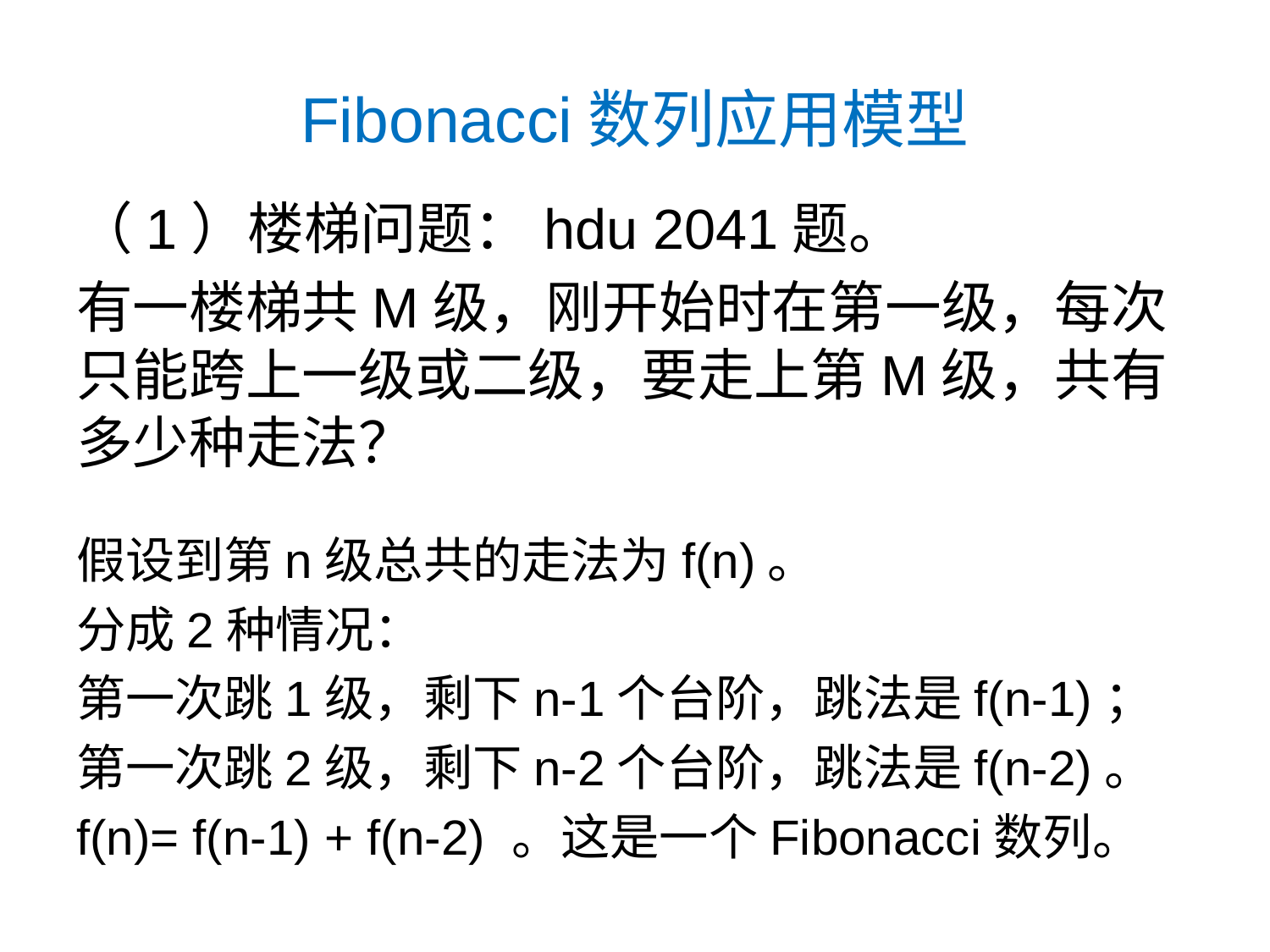

# Fibonacci数列应用模型
（1）楼梯问题：hdu 2041题。
有一楼梯共M级，刚开始时在第一级，每次只能跨上一级或二级，要走上第M级，共有多少种走法？

假设到第n级总共的走法为f(n)。
分成2种情况：
第一次跳1级，剩下n-1个台阶，跳法是f(n-1)；
第一次跳2级，剩下n-2个台阶，跳法是f(n-2)。
f(n)= f(n-1) + f(n-2) 。这是一个Fibonacci数列。